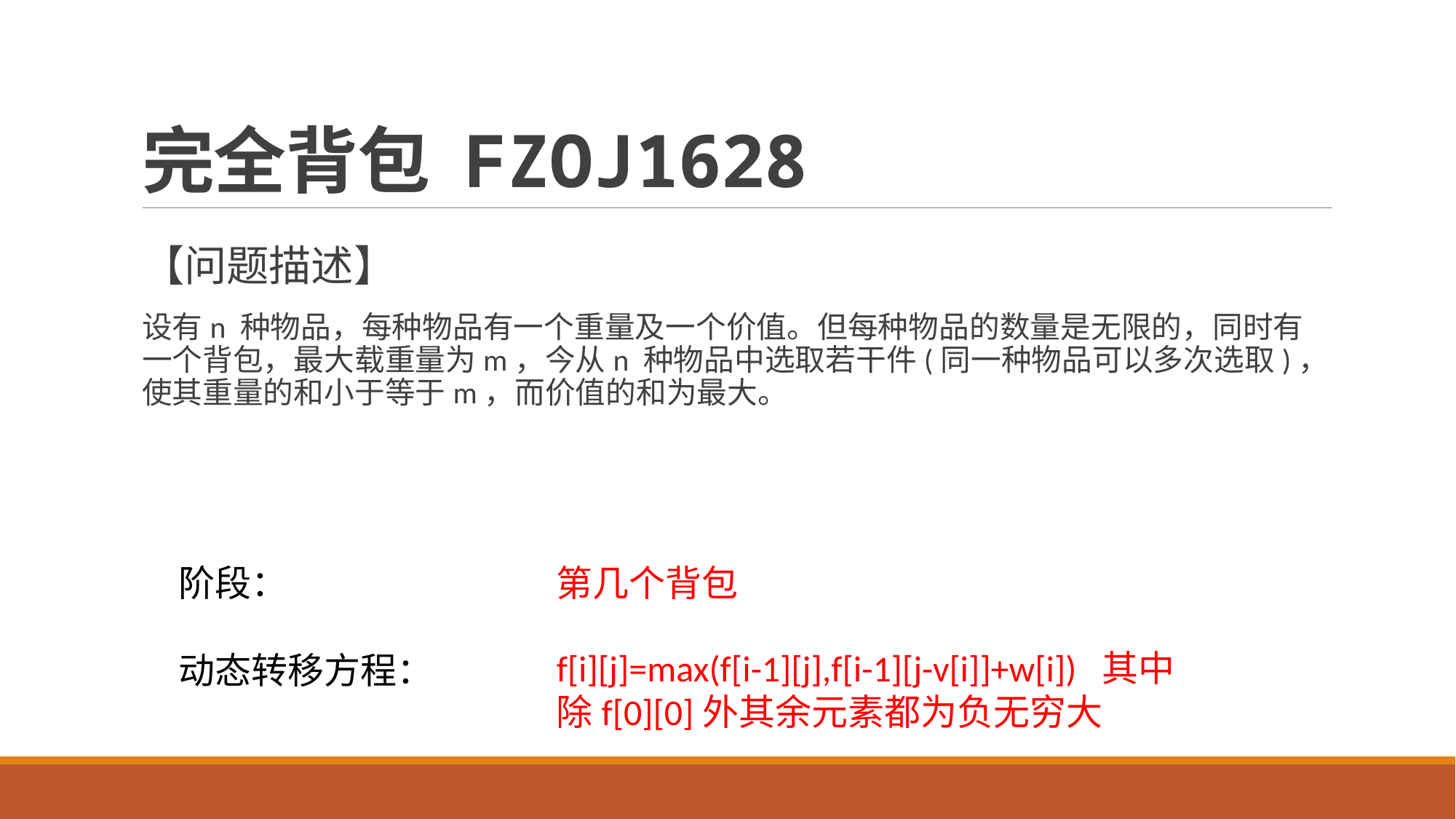

# 完全背包 FZOJ1628
【问题描述】
设有n 种物品，每种物品有一个重量及一个价值。但每种物品的数量是无限的，同时有一个背包，最大载重量为m，今从n 种物品中选取若干件(同一种物品可以多次选取)，使其重量的和小于等于m，而价值的和为最大。
阶段：

动态转移方程：
第几个背包
f[i][j]=max(f[i-1][j],f[i-1][j-v[i]]+w[i])  其中除f[0][0]外其余元素都为负无穷大